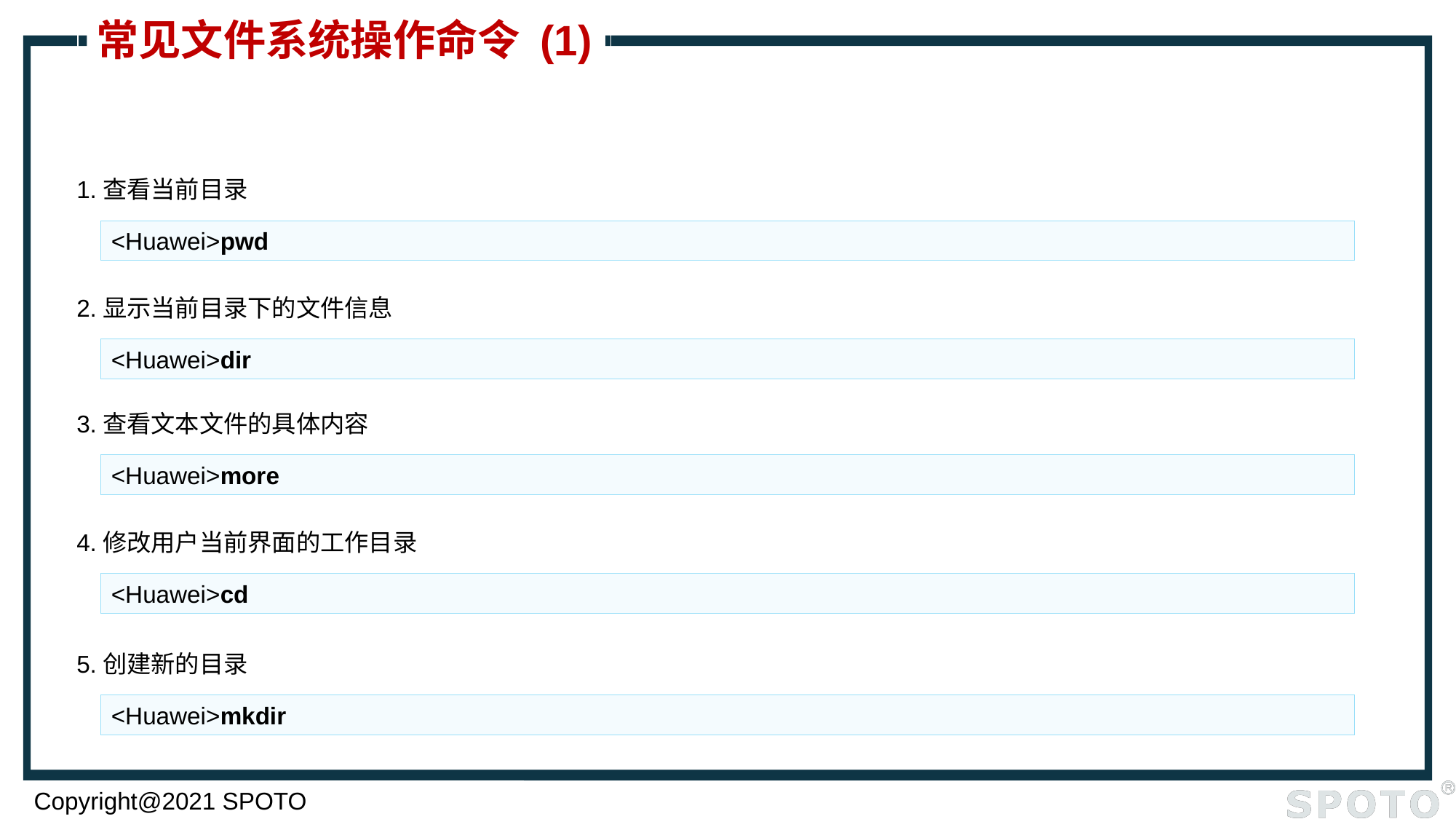

# 常见文件系统操作命令 (1)
1.查看当前目录
<Huawei>pwd
2.显示当前目录下的文件信息
<Huawei>dir
3.查看文本文件的具体内容
<Huawei>more
4.修改用户当前界面的工作目录
<Huawei>cd
5.创建新的目录
<Huawei>mkdir